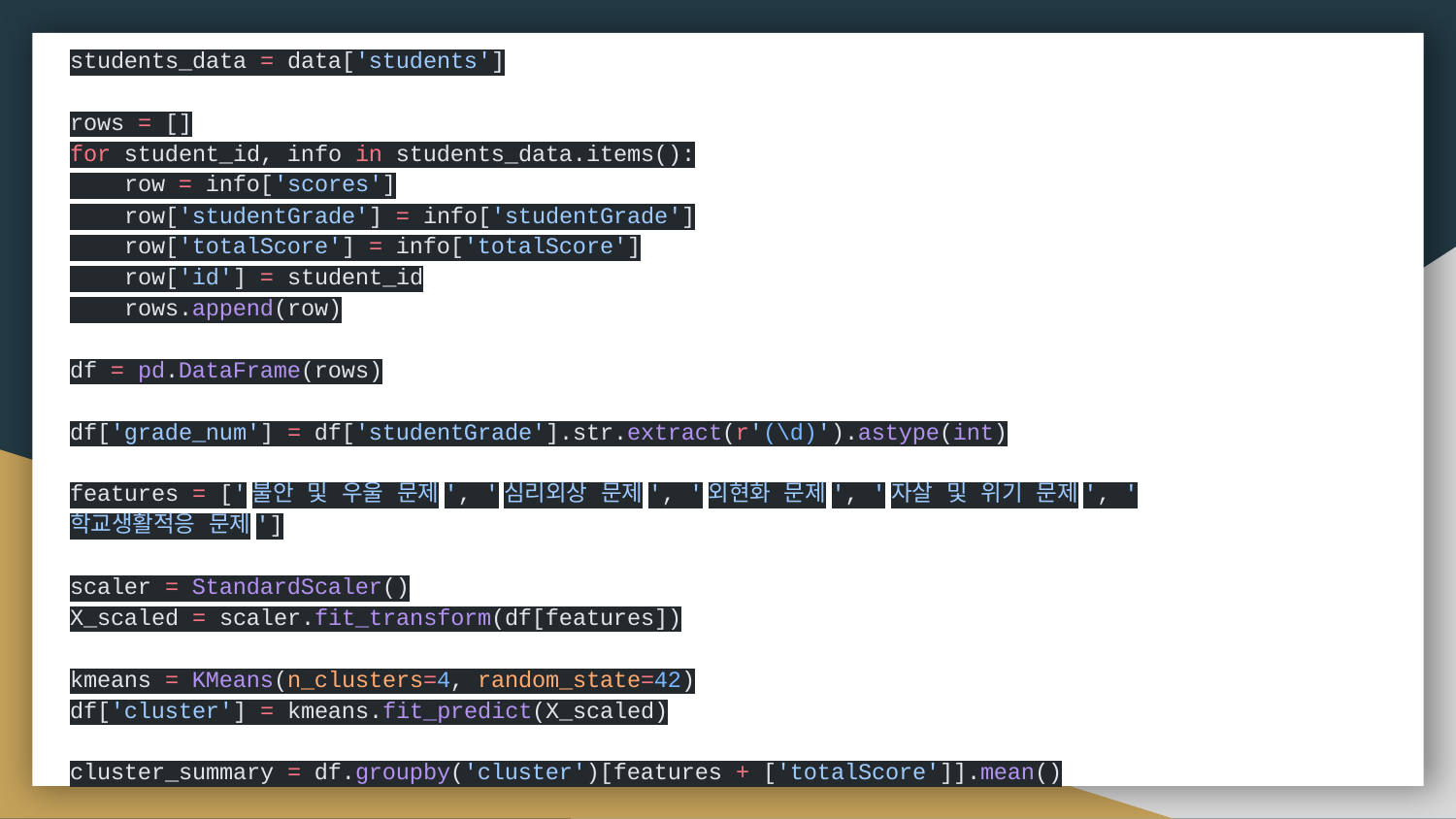

students_data = data['students']

rows = []
for student_id, info in students_data.items():
    row = info['scores']
    row['studentGrade'] = info['studentGrade']
    row['totalScore'] = info['totalScore']
    row['id'] = student_id
    rows.append(row)

df = pd.DataFrame(rows)

df['grade_num'] = df['studentGrade'].str.extract(r'(\d)').astype(int)

features = ['불안 및 우울 문제', '심리외상 문제', '외현화 문제', '자살 및 위기 문제', '학교생활적응 문제']

scaler = StandardScaler()
X_scaled = scaler.fit_transform(df[features])

kmeans = KMeans(n_clusters=4, random_state=42)
df['cluster'] = kmeans.fit_predict(X_scaled)

cluster_summary = df.groupby('cluster')[features + ['totalScore']].mean()